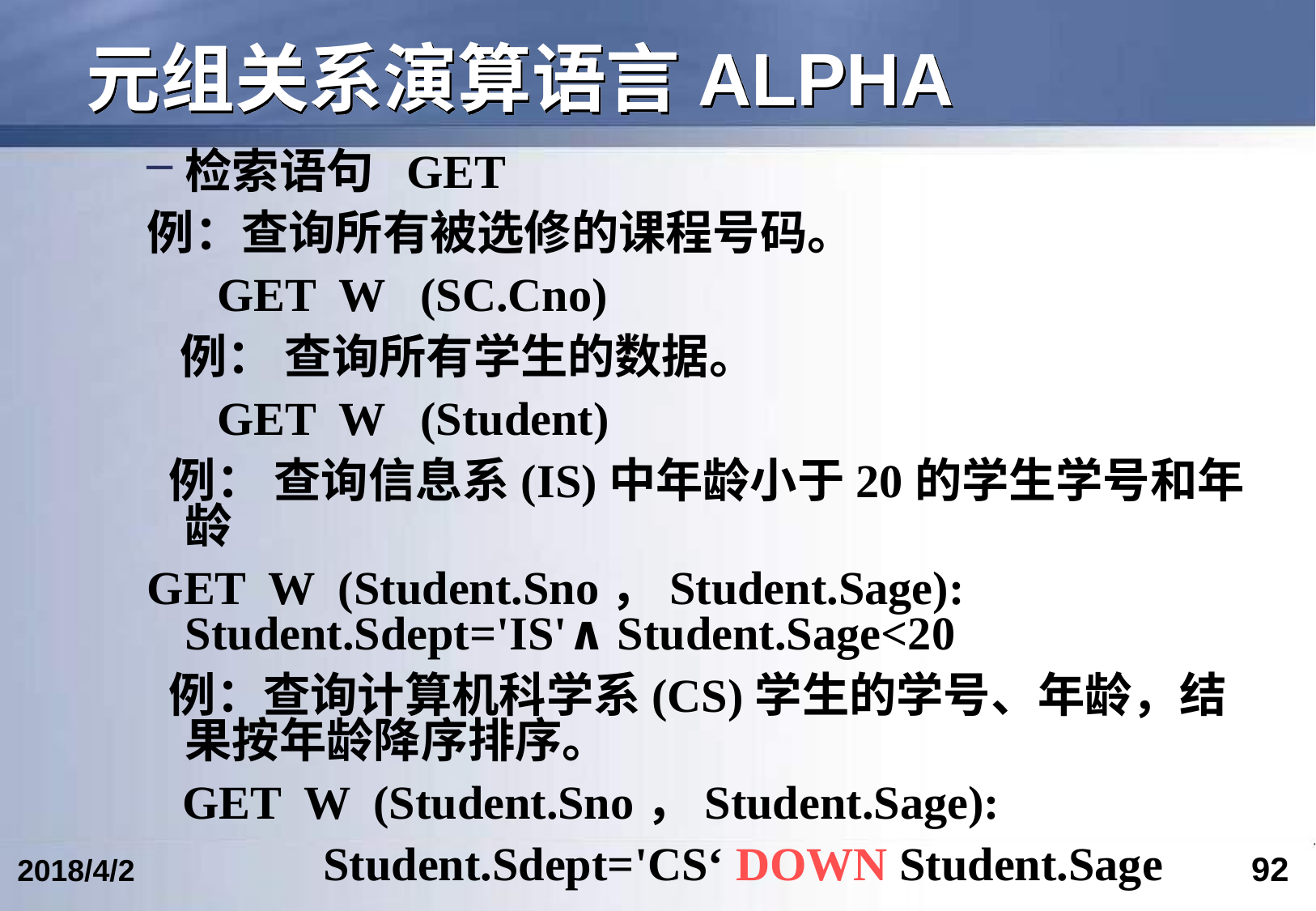

# 元组关系演算语言ALPHA
检索语句  GET
例：查询所有被选修的课程号码。
      GET  W   (SC.Cno)
  例： 查询所有学生的数据。
      GET  W   (Student)
 例： 查询信息系(IS)中年龄小于20的学生学号和年龄
GET  W  (Student.Sno，Student.Sage): Student.Sdept='IS'∧ Student.Sage<20
 例：查询计算机科学系(CS)学生的学号、年龄，结果按年龄降序排序。
   GET  W  (Student.Sno，Student.Sage):
               Student.Sdept='CS‘ DOWN Student.Sage
92
2018/4/2